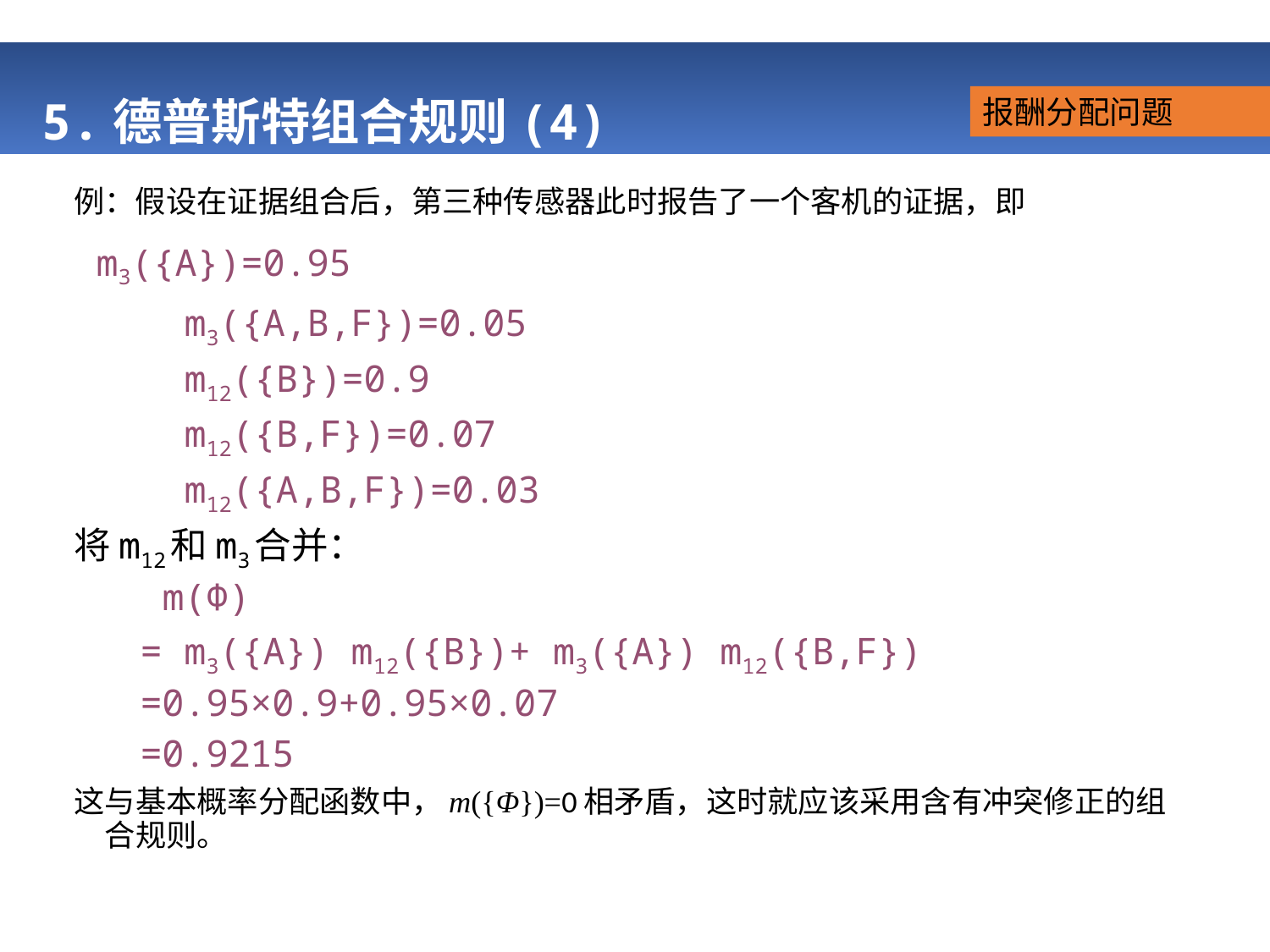

# 5.德普斯特组合规则(4)
报酬分配问题
例：假设在证据组合后，第三种传感器此时报告了一个客机的证据，即
 m3({A})=0.95
     m3({A,B,F})=0.05
     m12({B})=0.9
     m12({B,F})=0.07
     m12({A,B,F})=0.03
将m12和m3合并：
    m(Φ)
   = m3({A}) m12({B})+ m3({A}) m12({B,F})
   =0.95×0.9+0.95×0.07
   =0.9215
这与基本概率分配函数中，m({Φ})=0相矛盾，这时就应该采用含有冲突修正的组合规则。